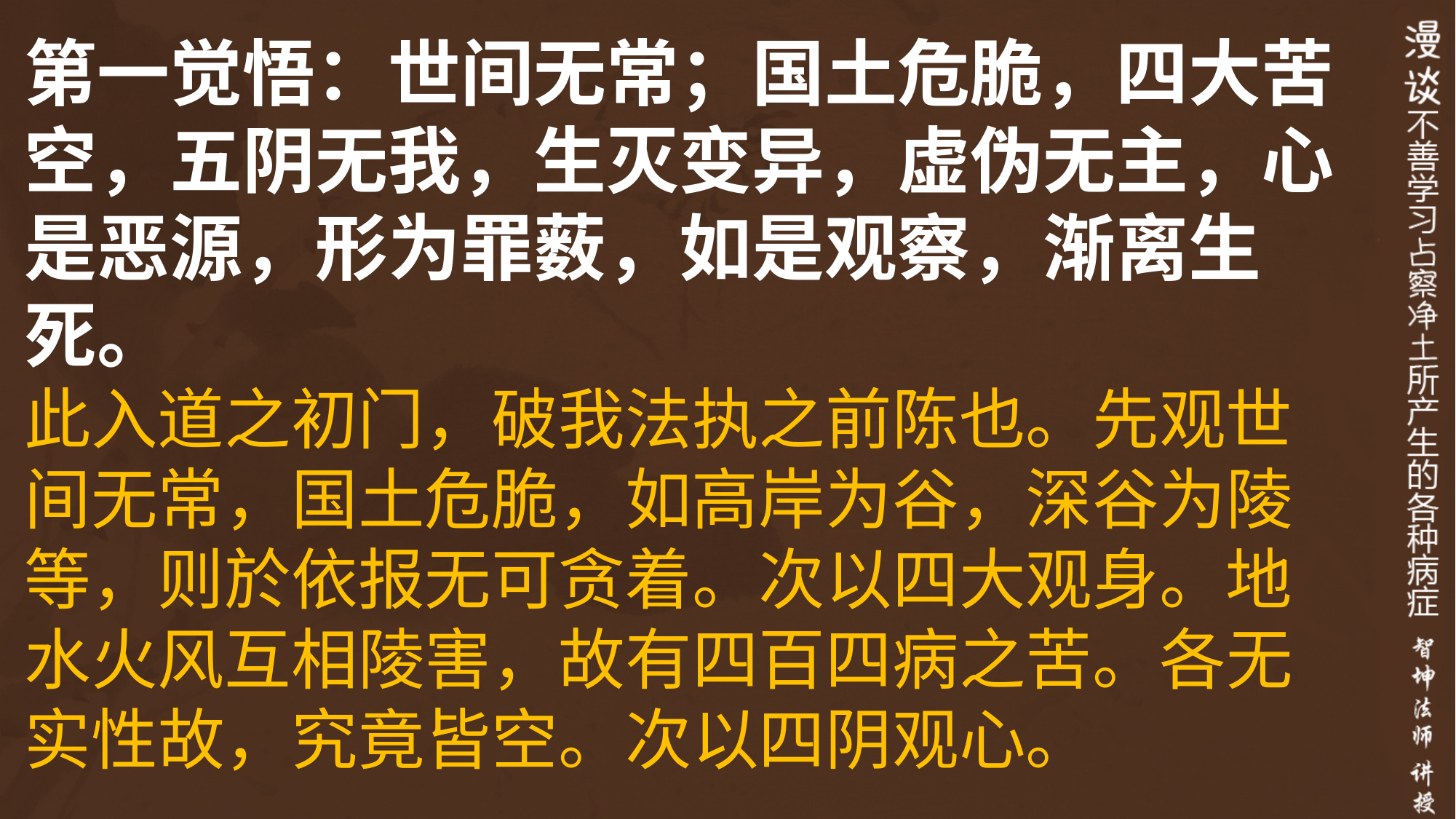

第一觉悟：世间无常；国土危脆，四大苦空，五阴无我，生灭变异，虚伪无主，心是恶源，形为罪薮，如是观察，渐离生死。
此入道之初门，破我法执之前陈也。先观世间无常，国土危脆，如高岸为谷，深谷为陵等，则於依报无可贪着。次以四大观身。地水火风互相陵害，故有四百四病之苦。各无实性故，究竟皆空。次以四阴观心。